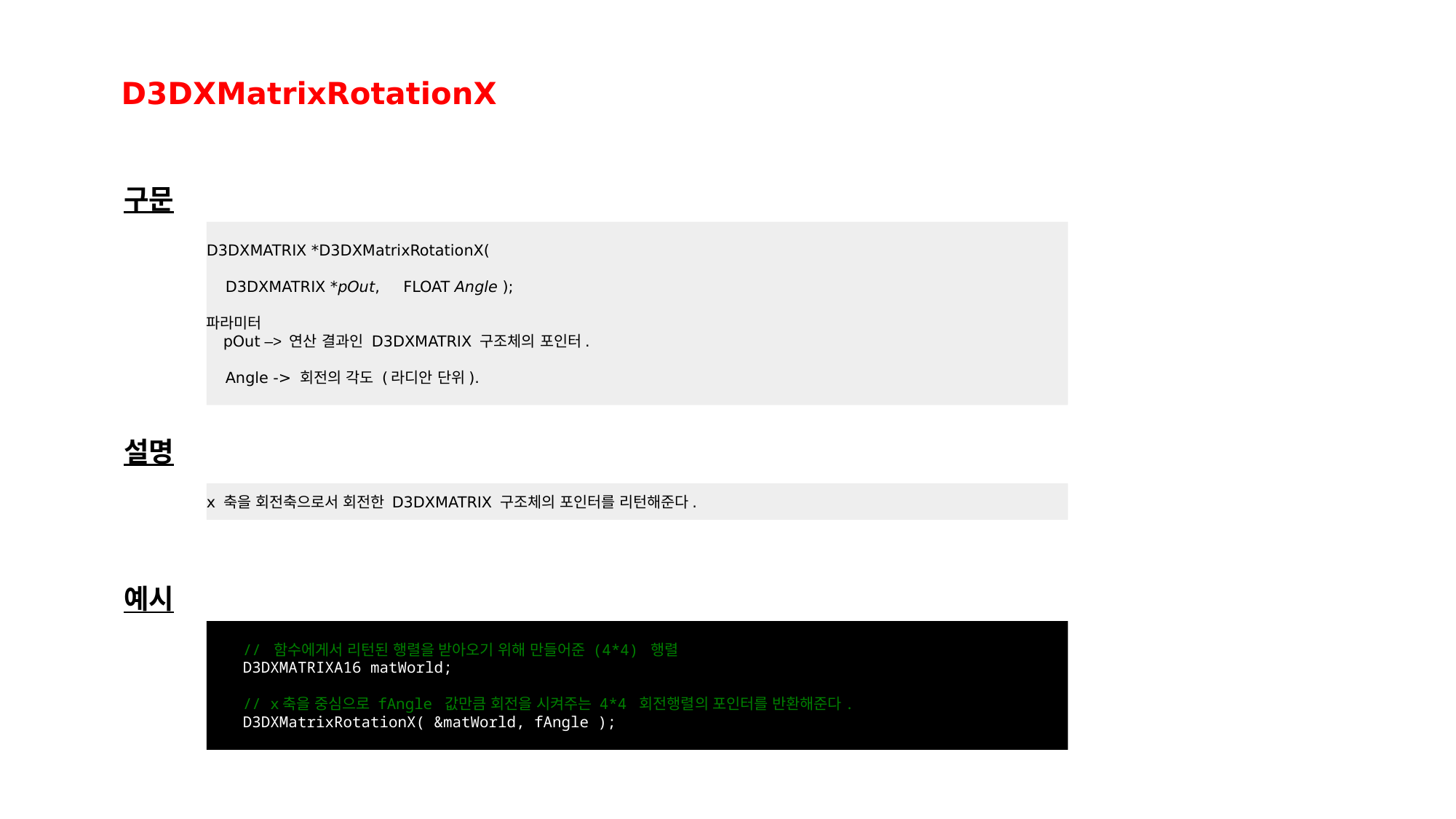

D3DXMatrixRotationX
구문
D3DXMATRIX *D3DXMatrixRotationX(      
    D3DXMATRIX *pOut,     FLOAT Angle );

파라미터
    pOut –> 연산 결과인 D3DXMATRIX 구조체의 포인터.

    Angle -> 회전의 각도 (라디안 단위).
설명
x 축을 회전축으로서 회전한 D3DXMATRIX 구조체의 포인터를 리턴해준다.
예시
    // 함수에게서 리턴된 행렬을 받아오기 위해 만들어준 (4*4) 행렬
    D3DXMATRIXA16 matWorld;

    // x축을 중심으로 fAngle 값만큼 회전을 시켜주는 4*4 회전행렬의 포인터를 반환해준다.
    D3DXMatrixRotationX( &matWorld, fAngle );